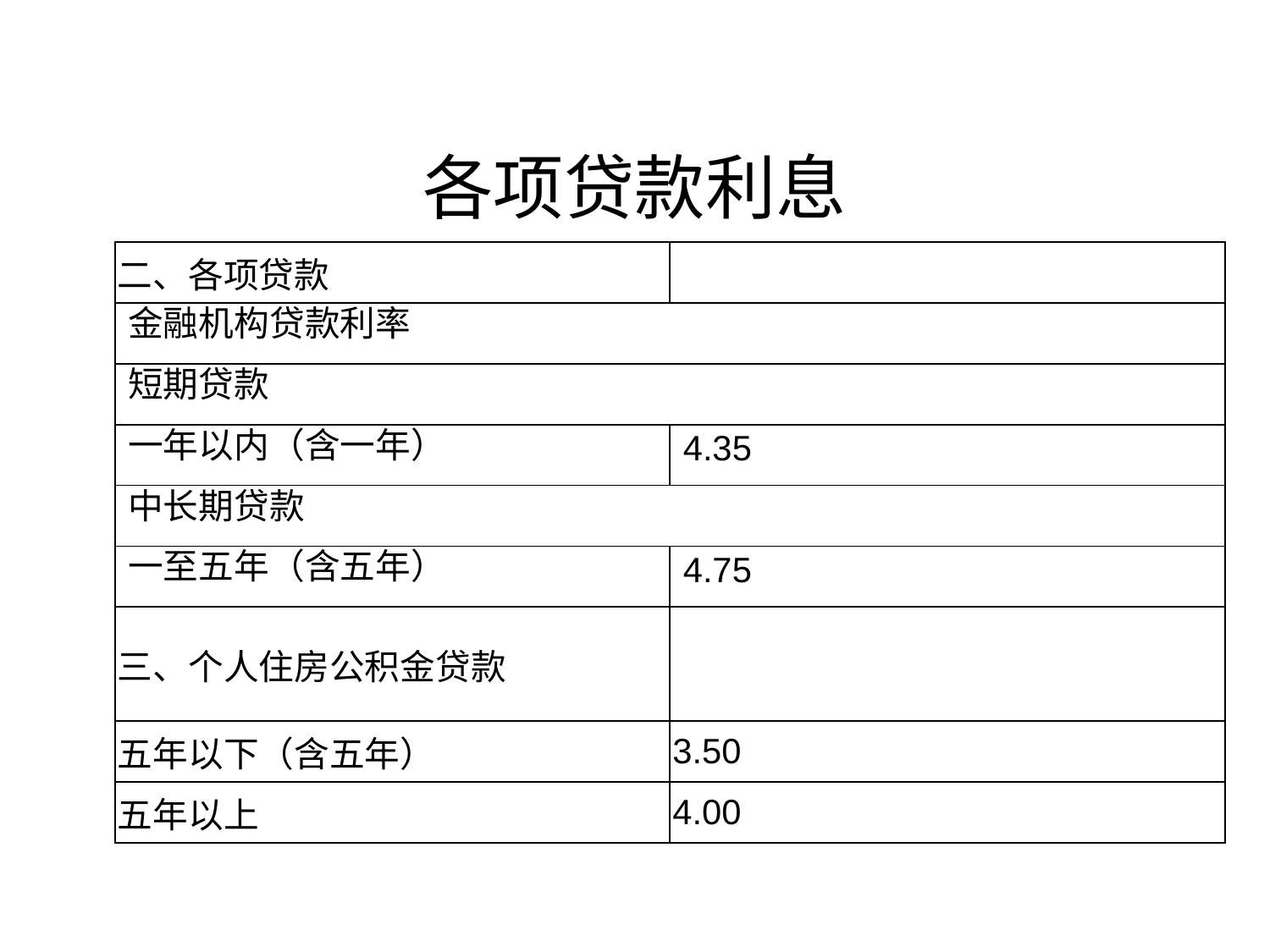

# 各项贷款利息
| 二、各项贷款 |  |
| --- | --- |
| 金融机构贷款利率 |  |
| 短期贷款 |  |
| 一年以内（含一年） | 4.35 |
| 中长期贷款 |  |
| 一至五年（含五年） | 4.75 |
| 三、个人住房公积金贷款 |  |
| 五年以下（含五年） | 3.50 |
| 五年以上 | 4.00 |